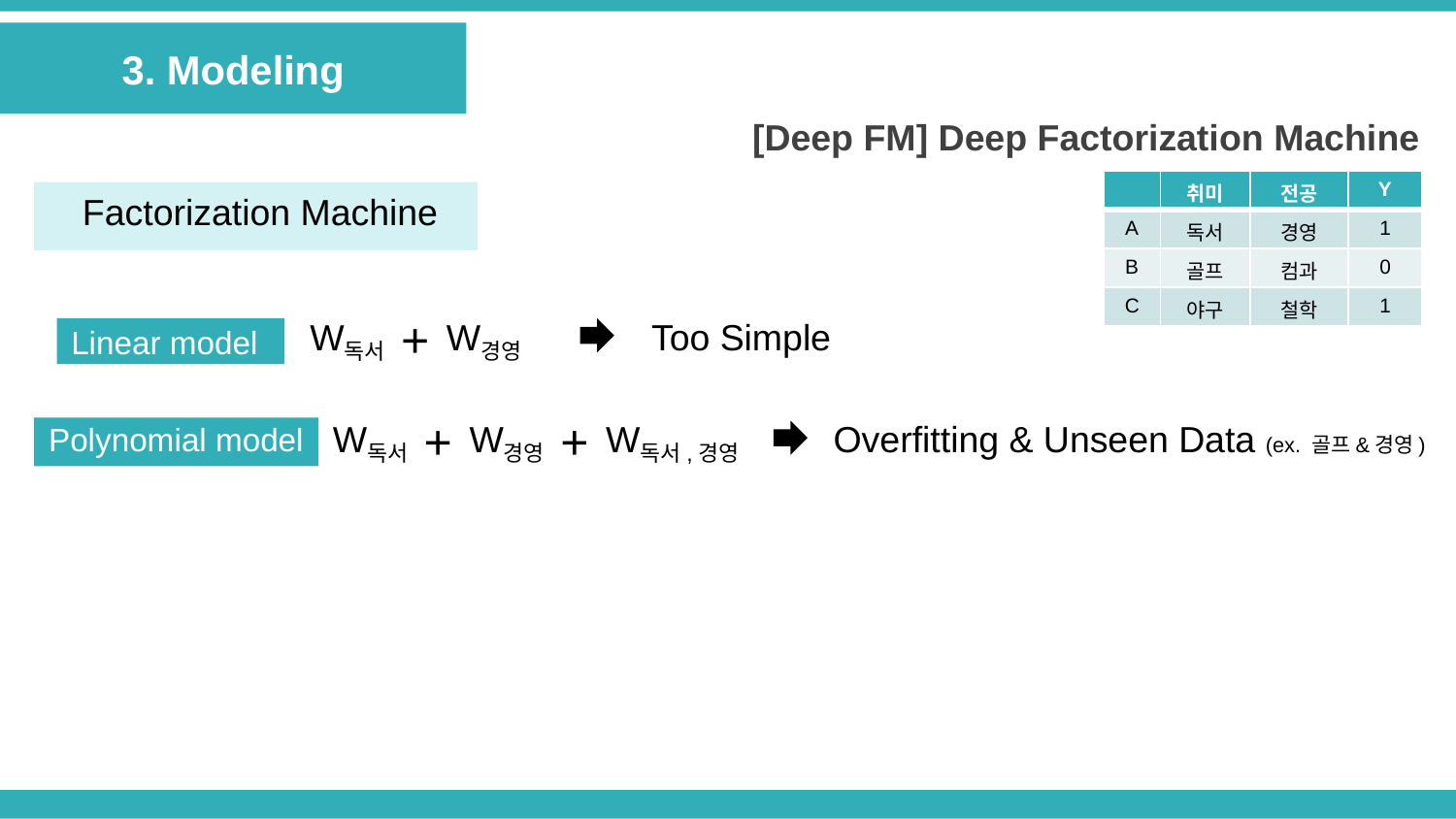

3. Modeling
[Deep FM] Deep Factorization Machine
|  | 취미 | 전공 | Y |
| --- | --- | --- | --- |
| A | 독서 | 경영 | 1 |
| B | 골프 | 컴과 | 0 |
| C | 야구 | 철학 | 1 |

Factorization Machine
+
W
W
Too Simple
Linear model

독서
경영
+
+
W
W
W
Overfitting & Unseen Data (ex. 골프&경영)
Polynomial model

독서
경영
독서,경영